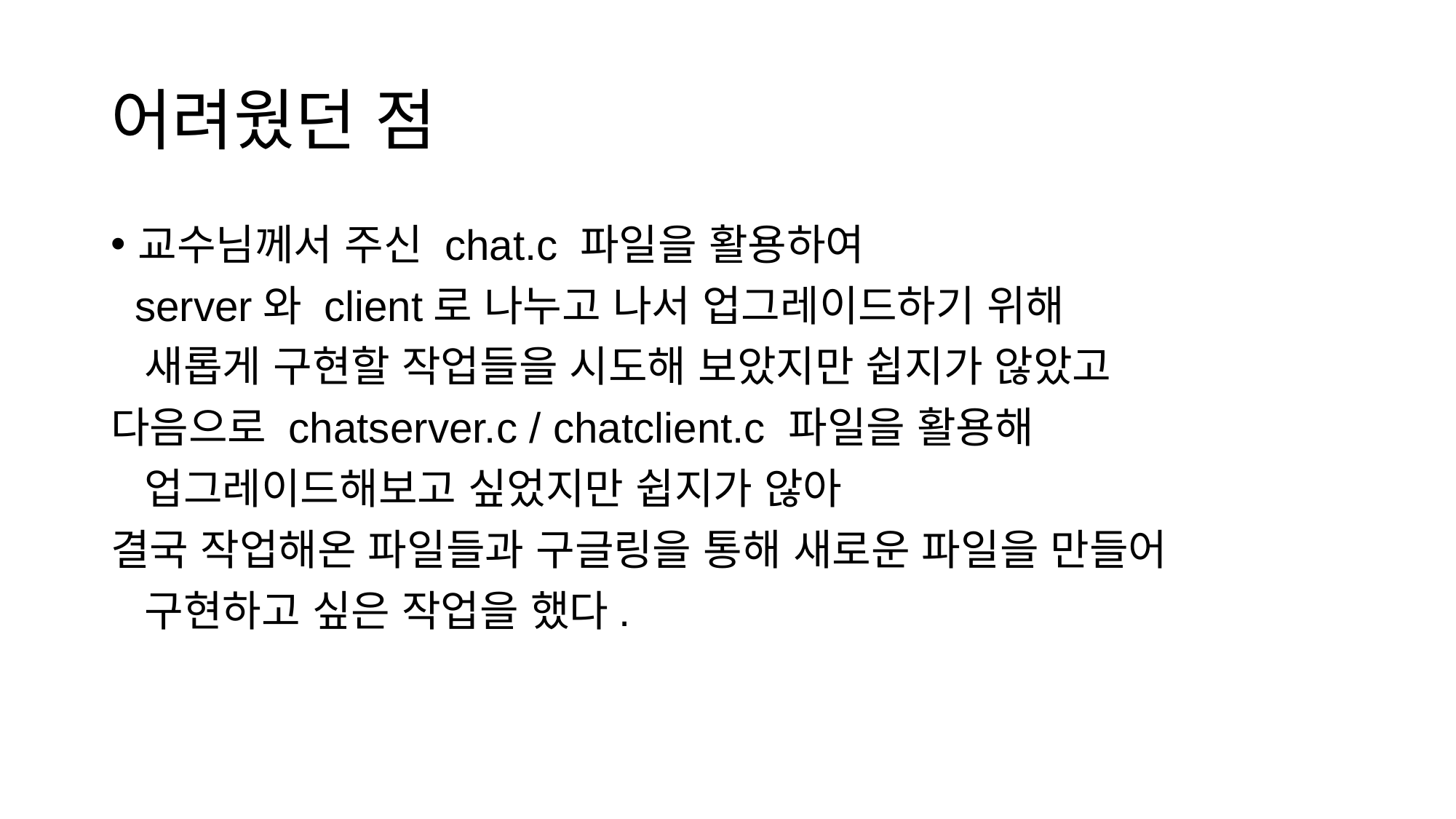

# 어려웠던 점
교수님께서 주신 chat.c 파일을 활용하여
  server와 client로 나누고 나서 업그레이드하기 위해
  새롭게 구현할 작업들을 시도해 보았지만 쉽지가 않았고
다음으로 chatserver.c / chatclient.c 파일을 활용해
  업그레이드해보고 싶었지만 쉽지가 않아
결국 작업해온 파일들과 구글링을 통해 새로운 파일을 만들어
  구현하고 싶은 작업을 했다.